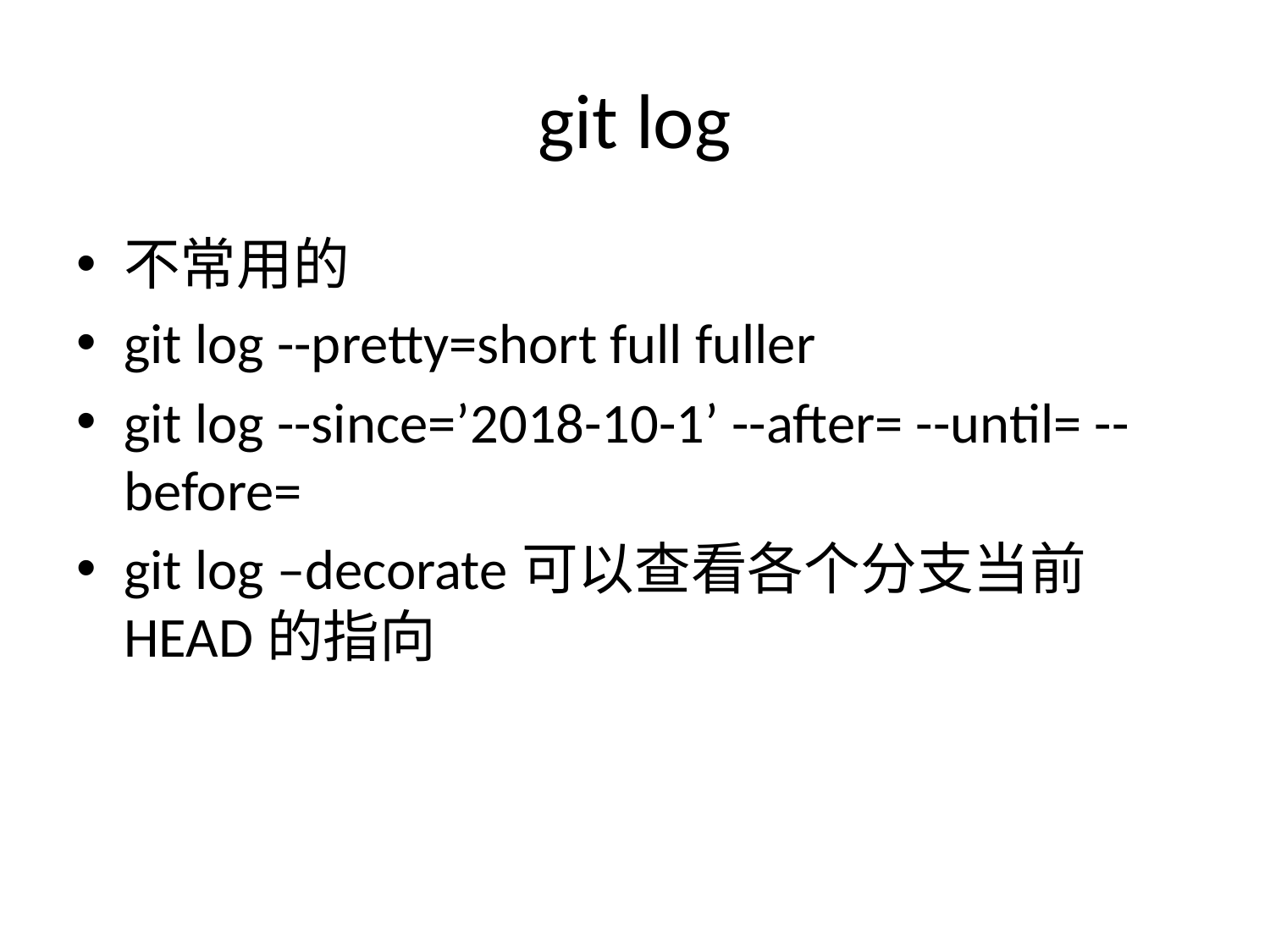

# git log
不常用的
git log --pretty=short full fuller
git log --since=’2018-10-1’ --after= --until= --before=
git log –decorate可以查看各个分支当前HEAD的指向